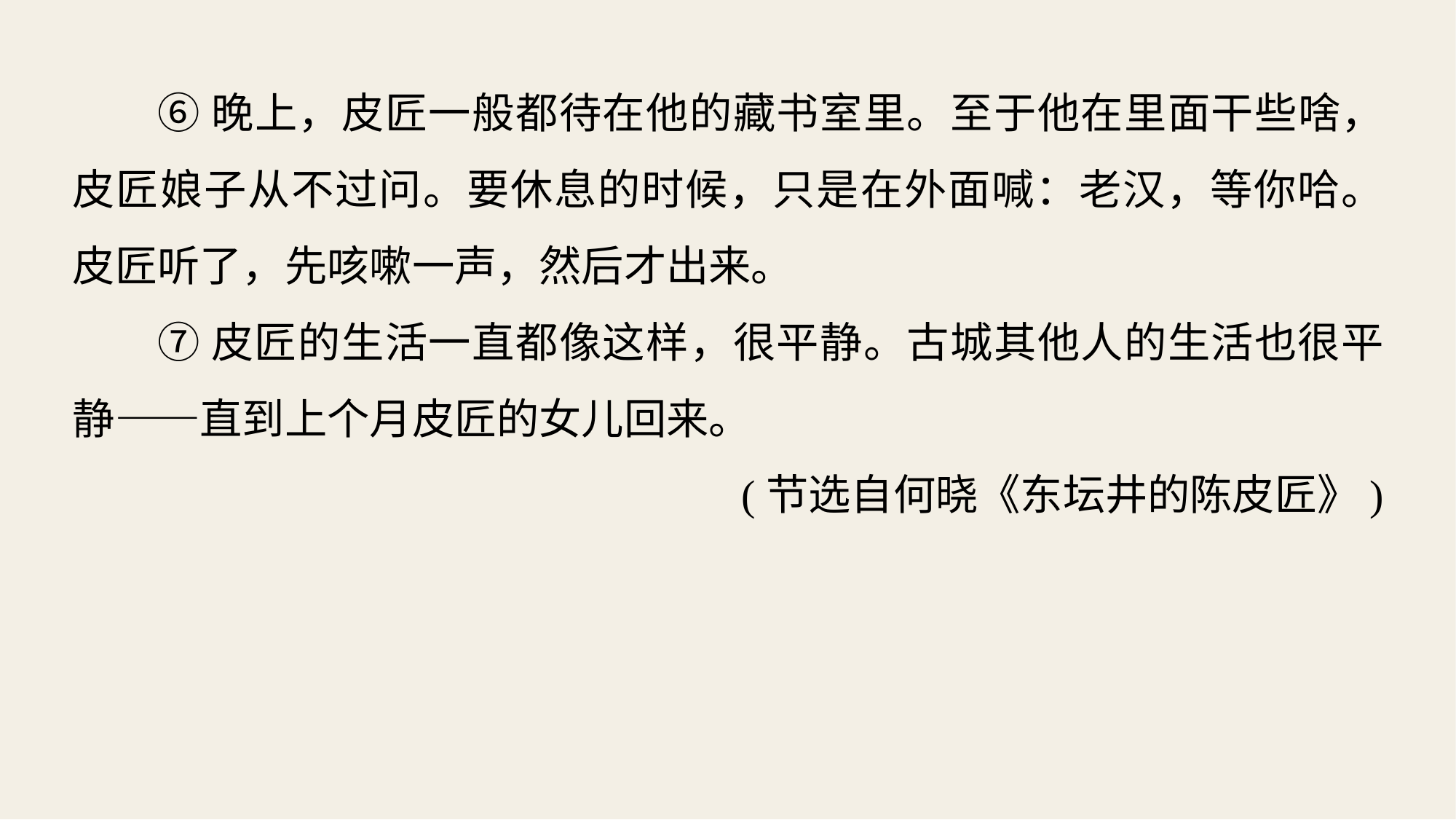

⑥晚上，皮匠一般都待在他的藏书室里。至于他在里面干些啥，皮匠娘子从不过问。要休息的时候，只是在外面喊：老汉，等你哈。皮匠听了，先咳嗽一声，然后才出来。
⑦皮匠的生活一直都像这样，很平静。古城其他人的生活也很平静——直到上个月皮匠的女儿回来。
(节选自何晓《东坛井的陈皮匠》)